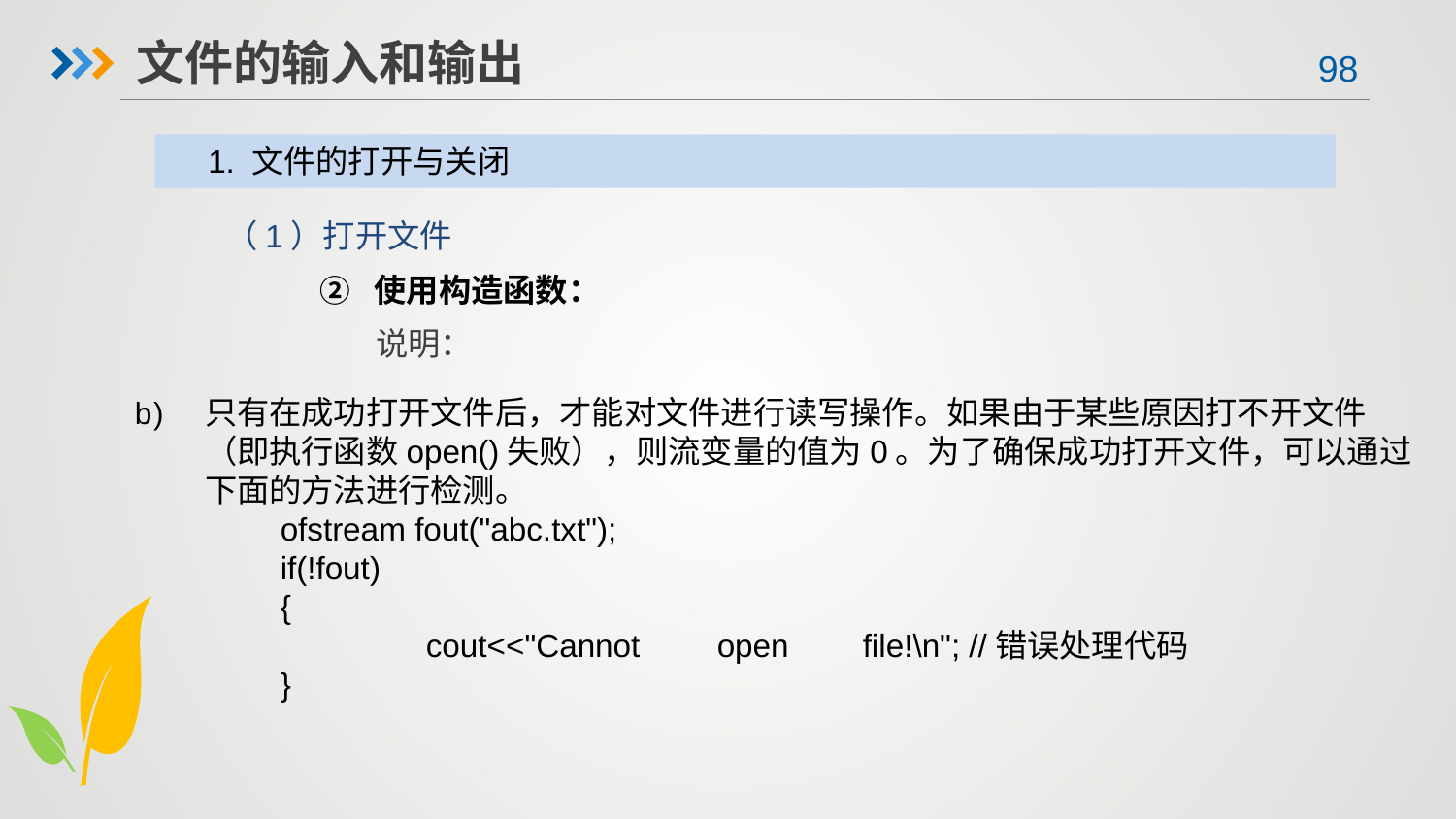

文件的输入和输出

1. 文件的打开与关闭
（1）打开文件
使用构造函数：
说明：
只有在成功打开文件后，才能对文件进行读写操作。如果由于某些原因打不开文件（即执行函数open()失败），则流变量的值为0。为了确保成功打开文件，可以通过下面的方法进行检测。
ofstream fout("abc.txt");
if(!fout)
{
	cout<<"Cannot 	open  	file!\n"; //错误处理代码
}